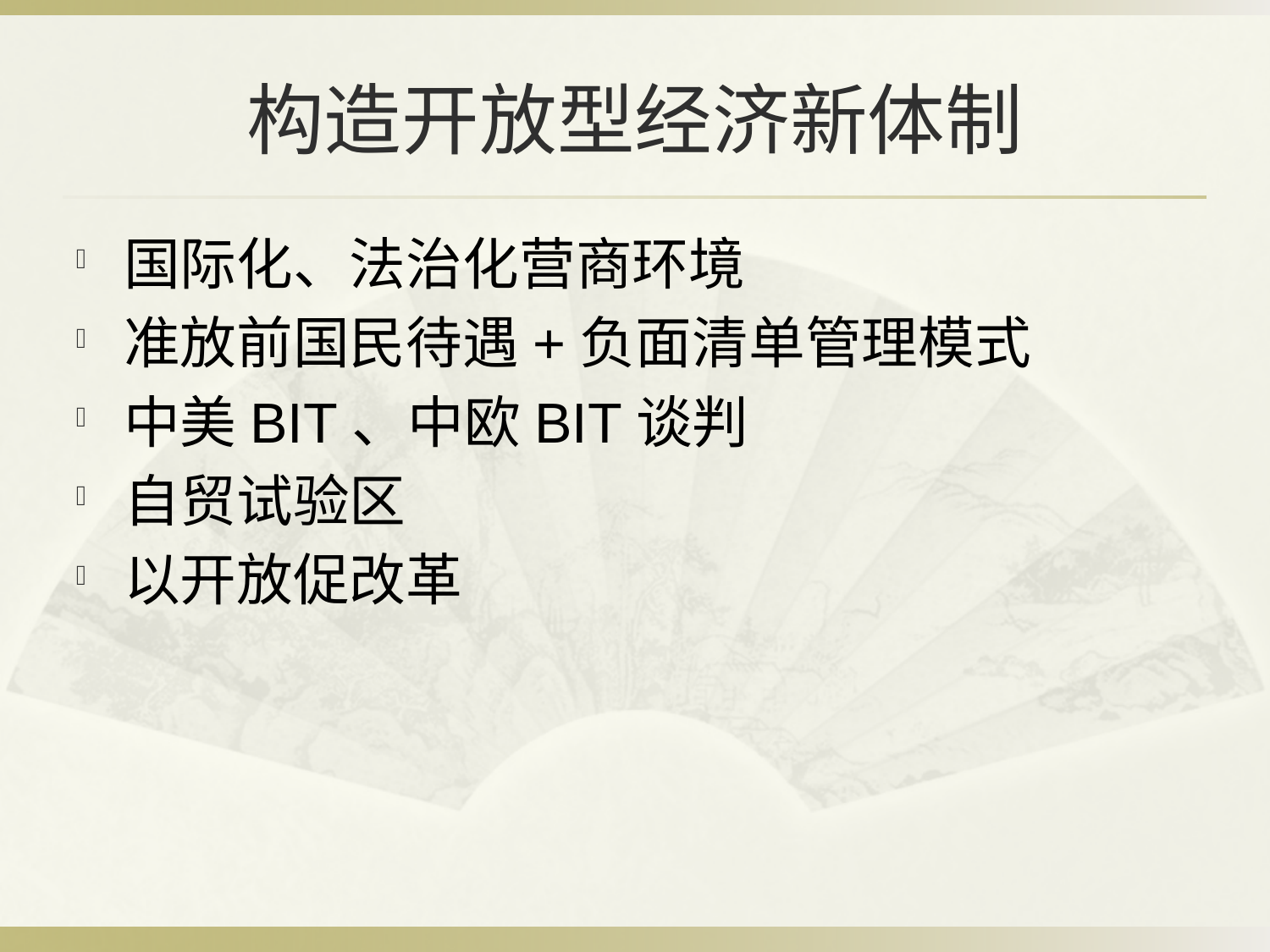

# 构造开放型经济新体制
国际化、法治化营商环境
准放前国民待遇+负面清单管理模式
中美BIT、中欧BIT谈判
自贸试验区
以开放促改革